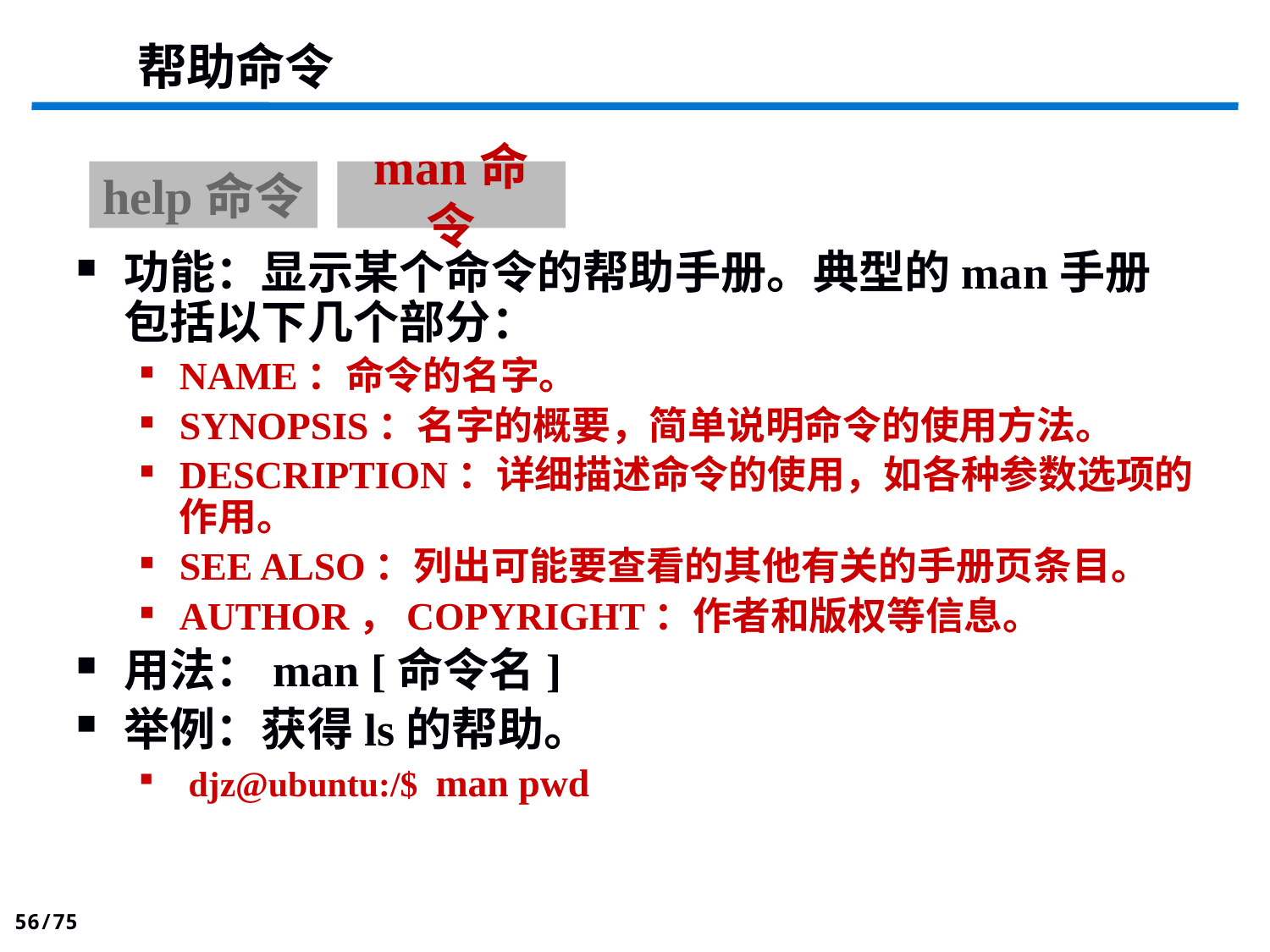

帮助命令
help命令
man命令
功能：显示某个命令的帮助手册。典型的man手册包括以下几个部分：
NAME：命令的名字。
SYNOPSIS：名字的概要，简单说明命令的使用方法。
DESCRIPTION：详细描述命令的使用，如各种参数选项的作用。
SEE ALSO：列出可能要查看的其他有关的手册页条目。
AUTHOR，COPYRIGHT：作者和版权等信息。
用法：man [命令名]
举例：获得ls的帮助。
 djz@ubuntu:/$  man pwd